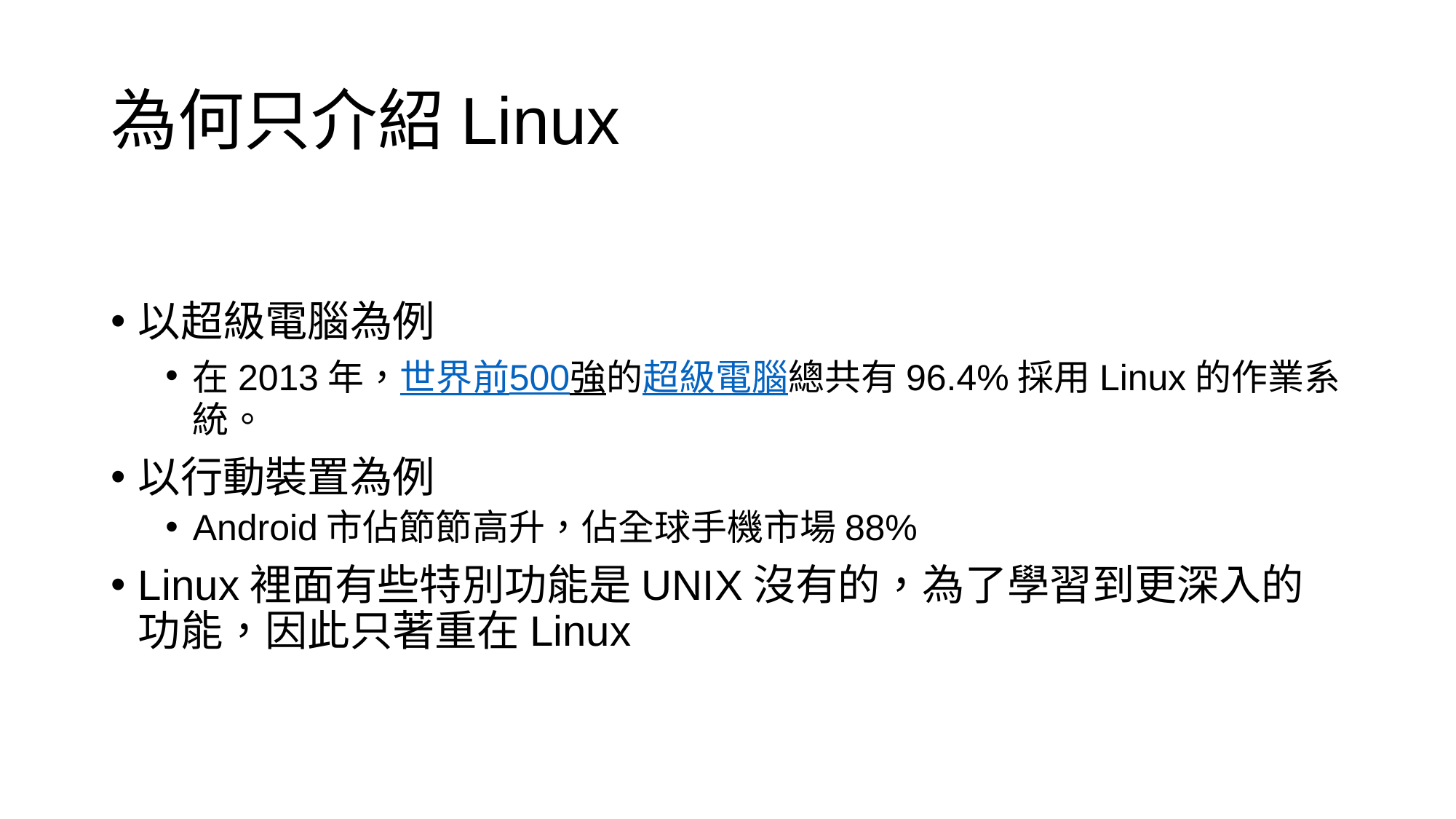

# 為何只介紹Linux
以超級電腦為例
在2013年，世界前500強的超級電腦總共有96.4%採用Linux的作業系統。
以行動裝置為例
Android市佔節節高升，佔全球手機市場88%
Linux裡面有些特別功能是UNIX沒有的，為了學習到更深入的功能，因此只著重在Linux